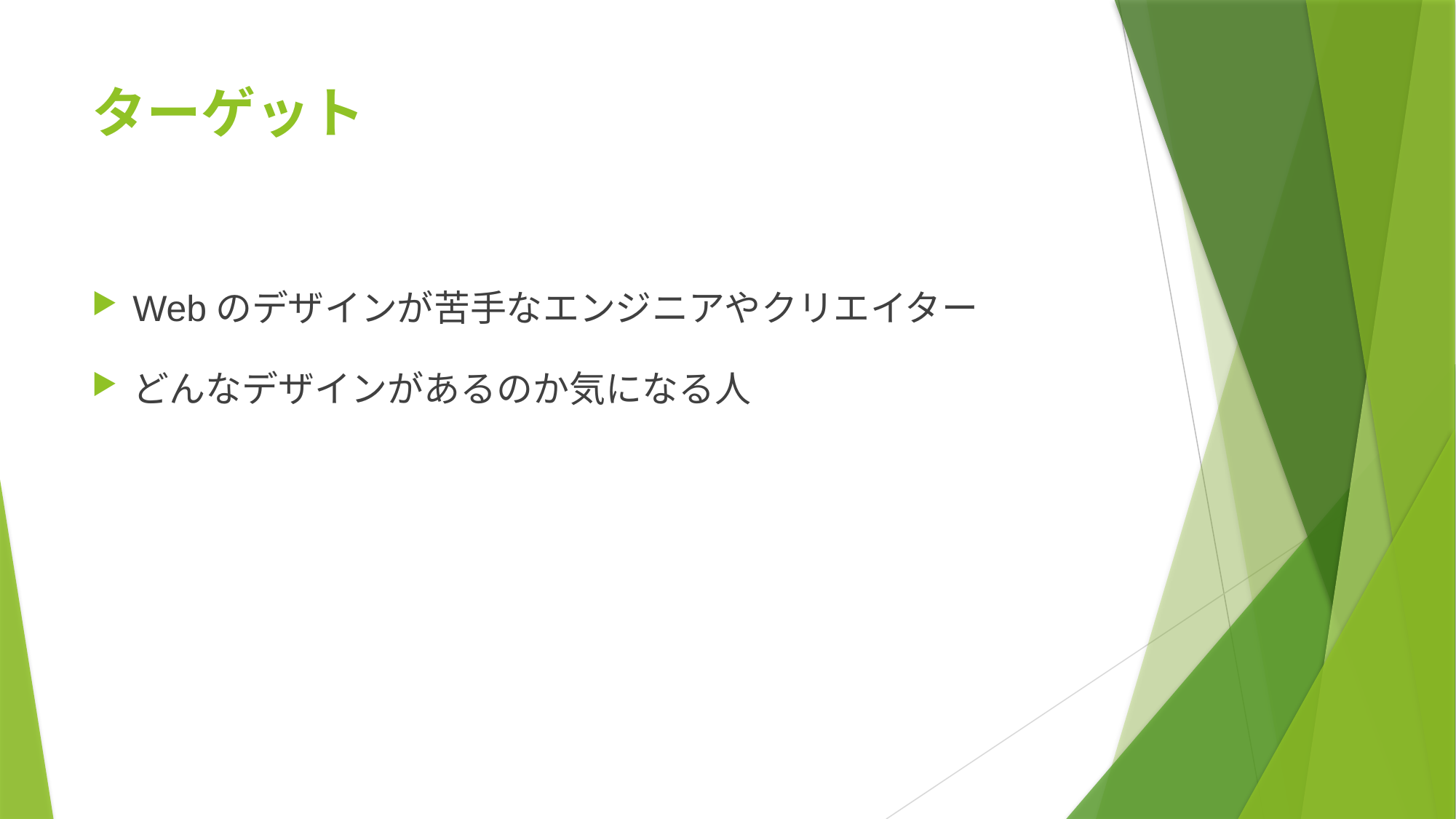

# ターゲット
Webのデザインが苦手なエンジニアやクリエイター
どんなデザインがあるのか気になる人